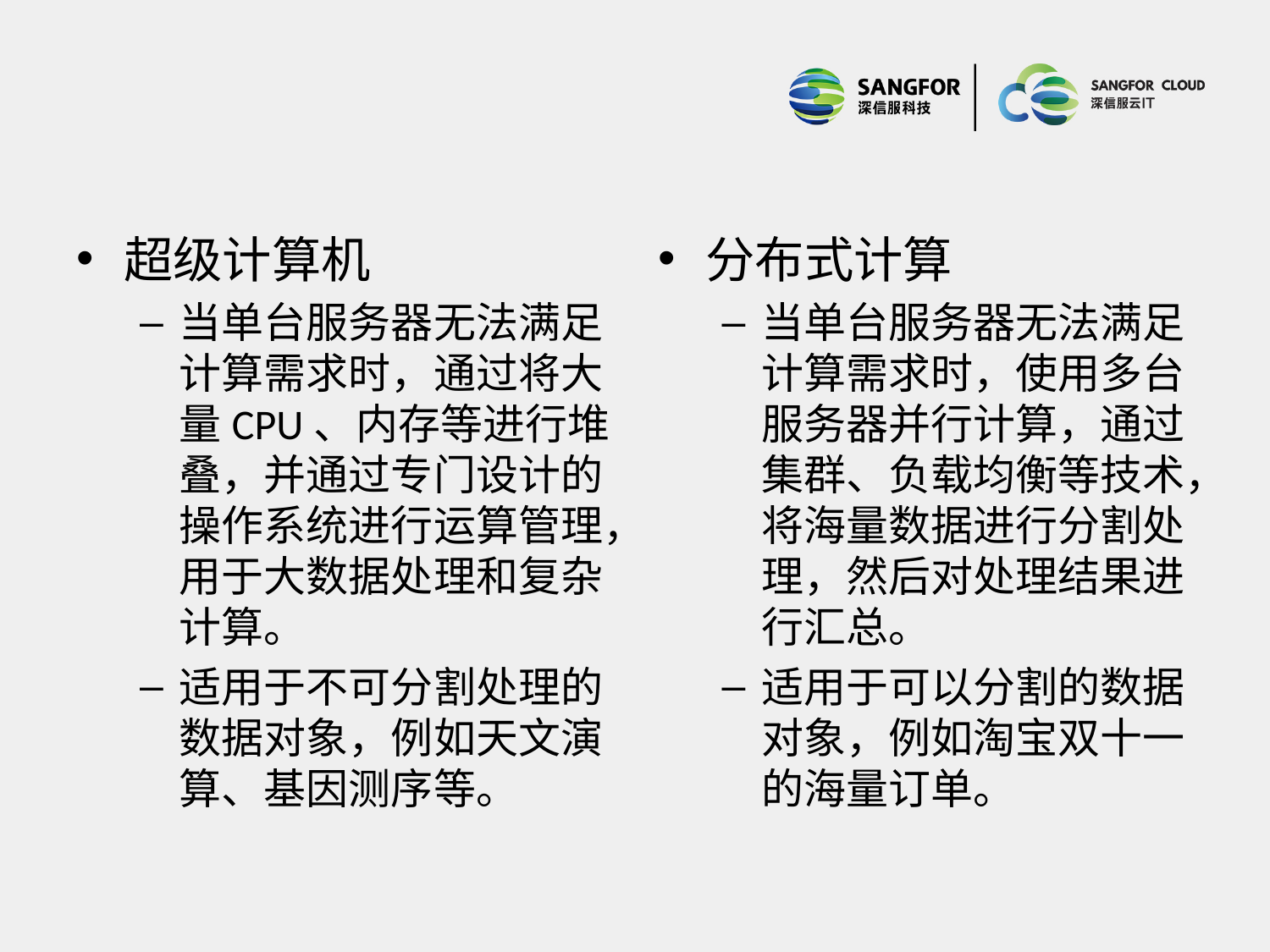

#
超级计算机
当单台服务器无法满足计算需求时，通过将大量CPU、内存等进行堆叠，并通过专门设计的操作系统进行运算管理，用于大数据处理和复杂计算。
适用于不可分割处理的数据对象，例如天文演算、基因测序等。
分布式计算
当单台服务器无法满足计算需求时，使用多台服务器并行计算，通过集群、负载均衡等技术，将海量数据进行分割处理，然后对处理结果进行汇总。
适用于可以分割的数据对象，例如淘宝双十一的海量订单。